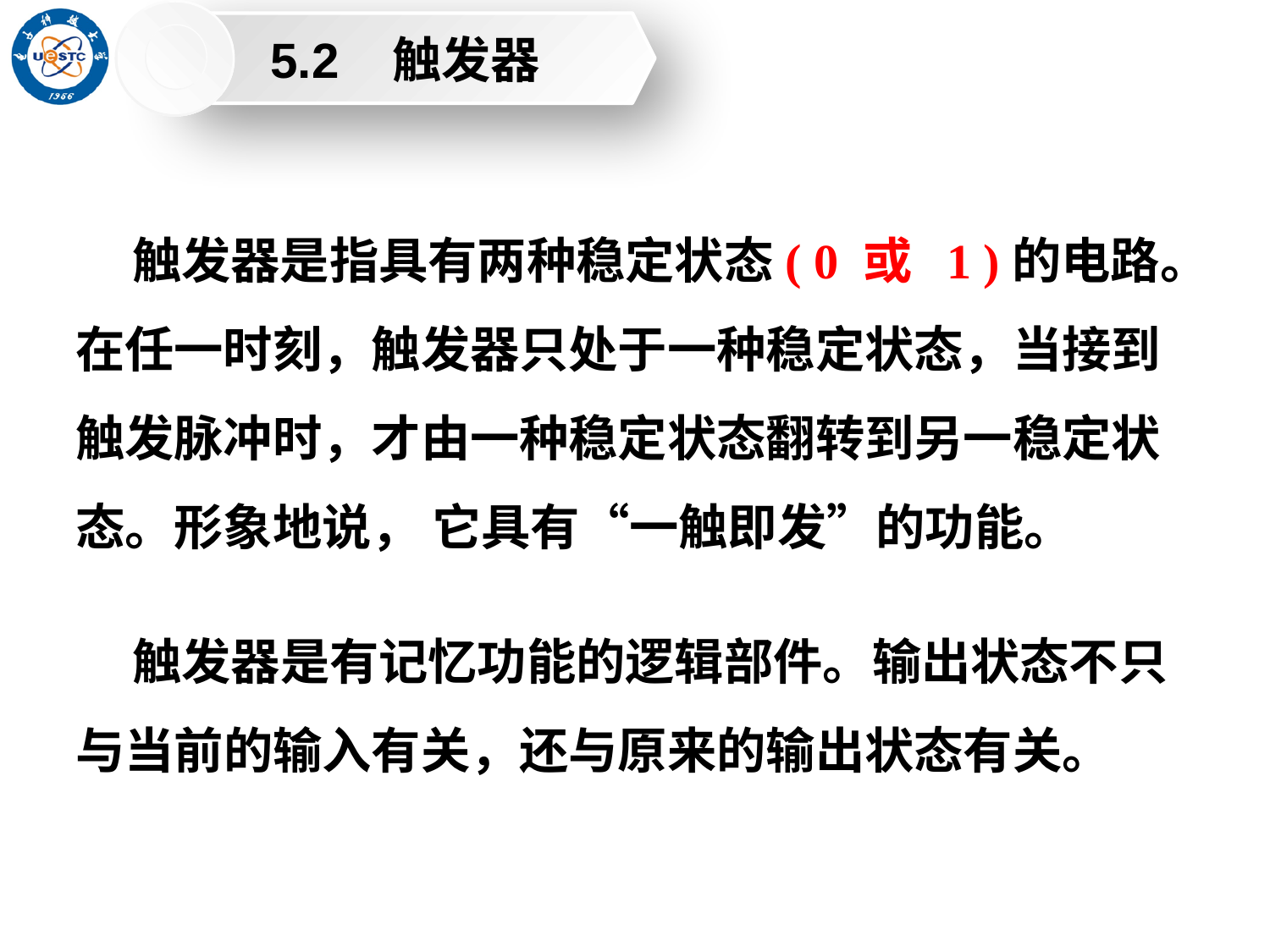

5.2   触发器

    触发器是指具有两种稳定状态( 0 或  1 )的电路。在任一时刻，触发器只处于一种稳定状态，当接到触发脉冲时，才由一种稳定状态翻转到另一稳定状态。形象地说， 它具有“一触即发”的功能。
    触发器是有记忆功能的逻辑部件。输出状态不只与当前的输入有关，还与原来的输出状态有关。